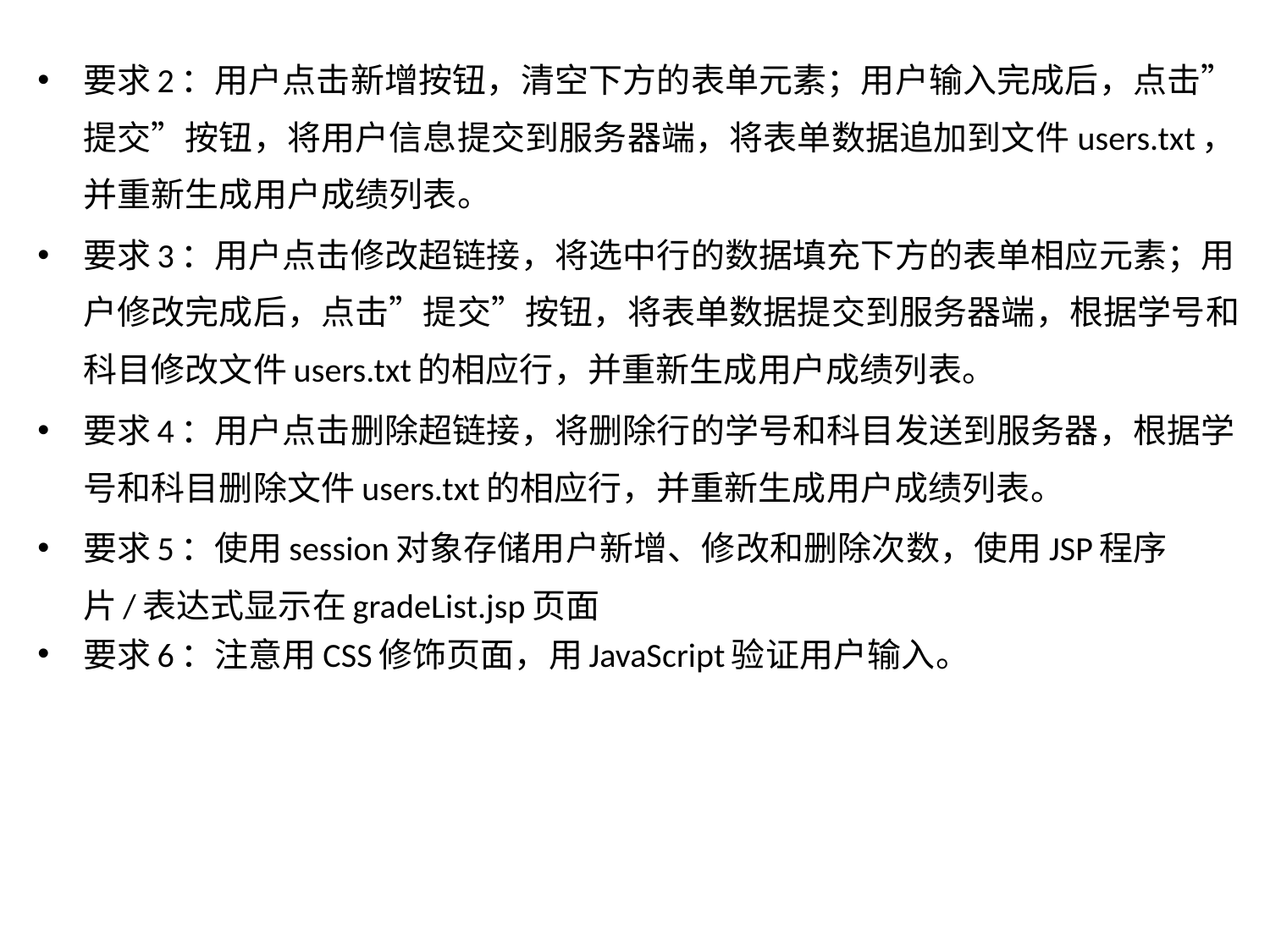

要求2：用户点击新增按钮，清空下方的表单元素；用户输入完成后，点击”提交”按钮，将用户信息提交到服务器端，将表单数据追加到文件users.txt，并重新生成用户成绩列表。
要求3：用户点击修改超链接，将选中行的数据填充下方的表单相应元素；用户修改完成后，点击”提交”按钮，将表单数据提交到服务器端，根据学号和科目修改文件users.txt的相应行，并重新生成用户成绩列表。
要求4：用户点击删除超链接，将删除行的学号和科目发送到服务器，根据学号和科目删除文件users.txt的相应行，并重新生成用户成绩列表。
要求5：使用session对象存储用户新增、修改和删除次数，使用JSP程序片/表达式显示在gradeList.jsp页面
要求6：注意用CSS修饰页面，用JavaScript验证用户输入。